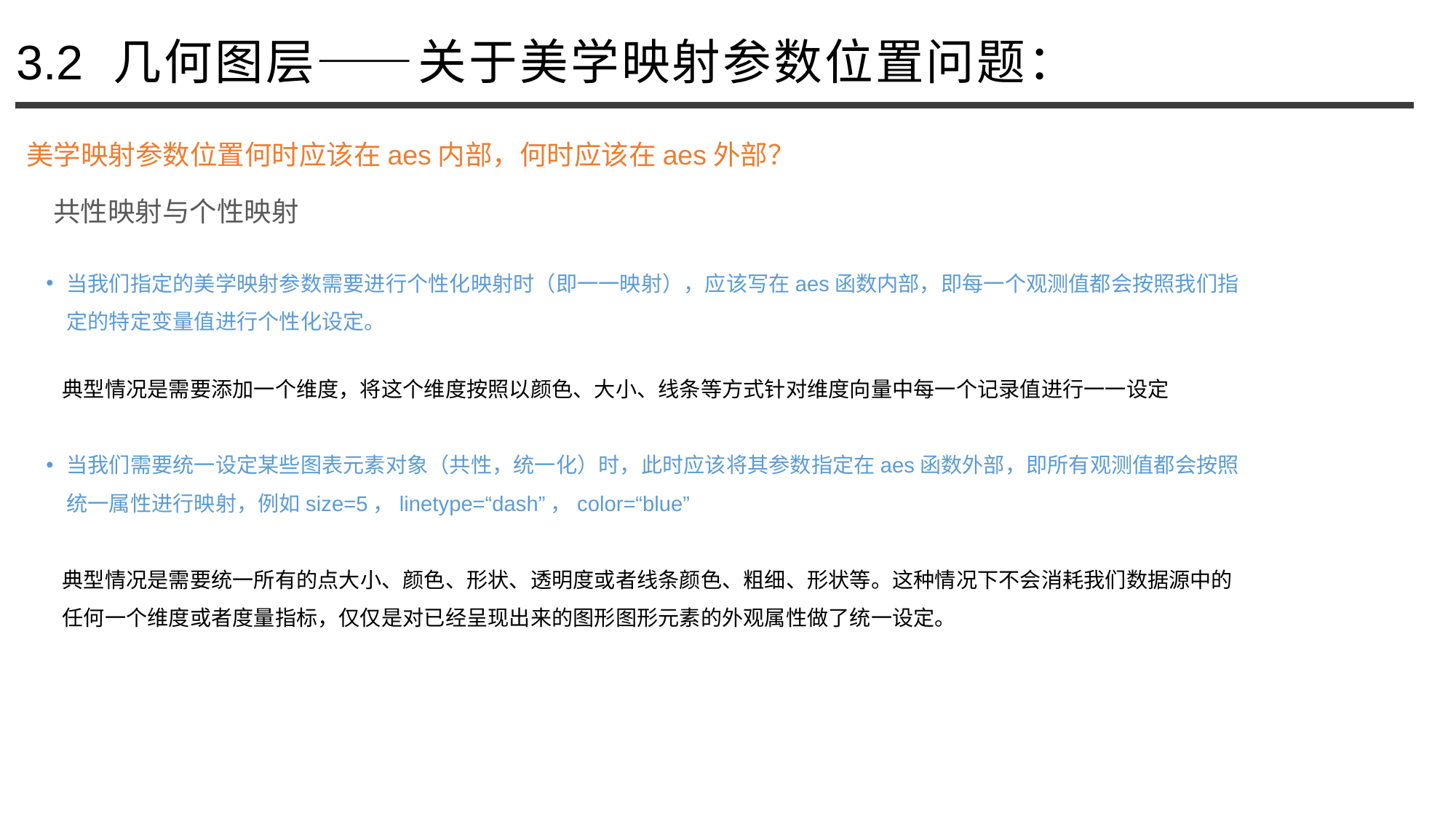

3.2 几何图层——关于美学映射参数位置问题：
美学映射参数位置何时应该在aes内部，何时应该在aes外部？
共性映射与个性映射
当我们指定的美学映射参数需要进行个性化映射时（即一一映射），应该写在aes函数内部，即每一个观测值都会按照我们指定的特定变量值进行个性化设定。
典型情况是需要添加一个维度，将这个维度按照以颜色、大小、线条等方式针对维度向量中每一个记录值进行一一设定
当我们需要统一设定某些图表元素对象（共性，统一化）时，此时应该将其参数指定在aes函数外部，即所有观测值都会按照统一属性进行映射，例如size=5，linetype=“dash”，color=“blue”
典型情况是需要统一所有的点大小、颜色、形状、透明度或者线条颜色、粗细、形状等。这种情况下不会消耗我们数据源中的任何一个维度或者度量指标，仅仅是对已经呈现出来的图形图形元素的外观属性做了统一设定。